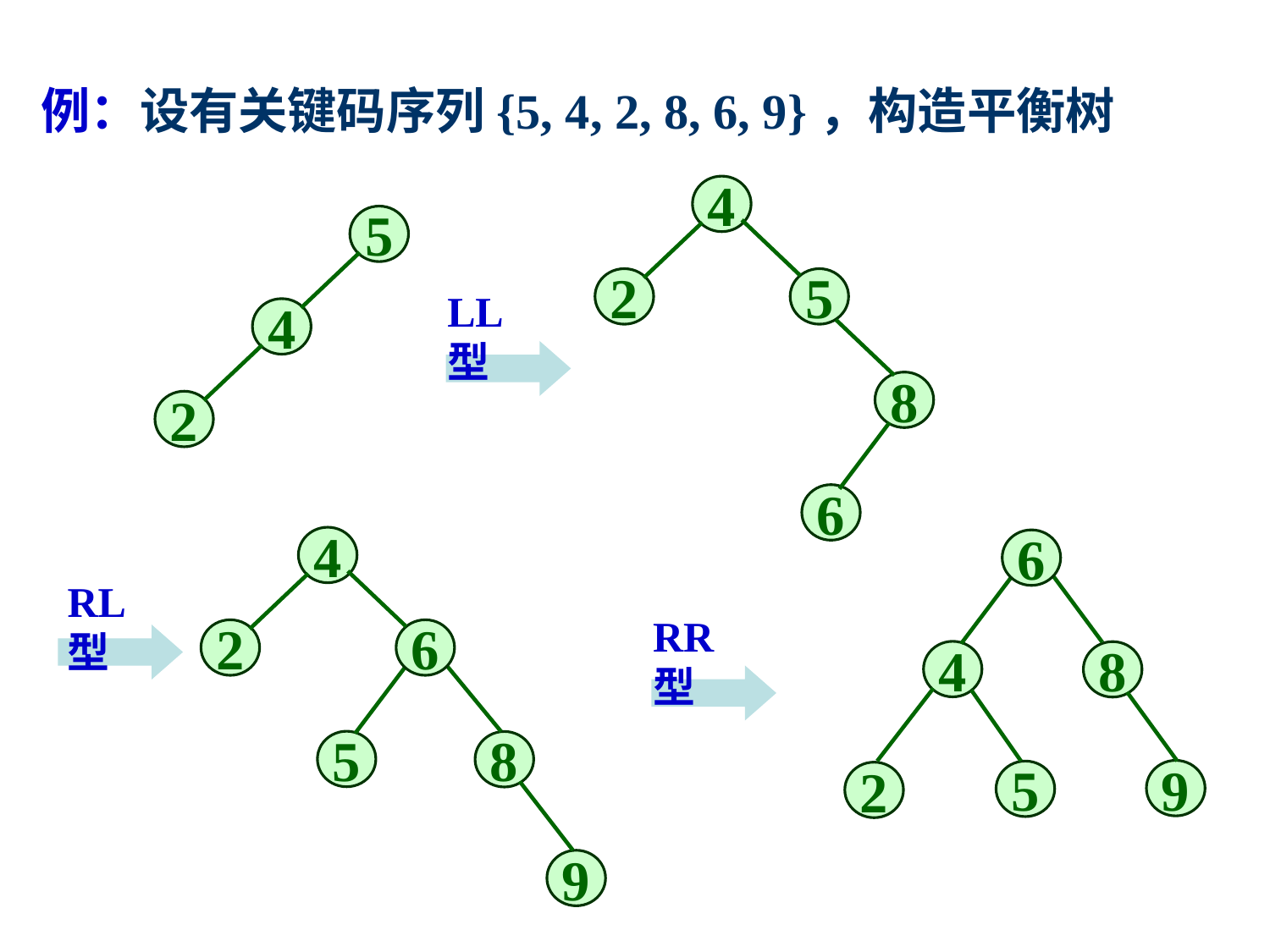

例：设有关键码序列{5, 4, 2, 8, 6, 9}，构造平衡树
4

2
5
5

4

2
LL型

8

6
4

2
6

5
8
6

4
8

9
5
2
RL型

RR型

9